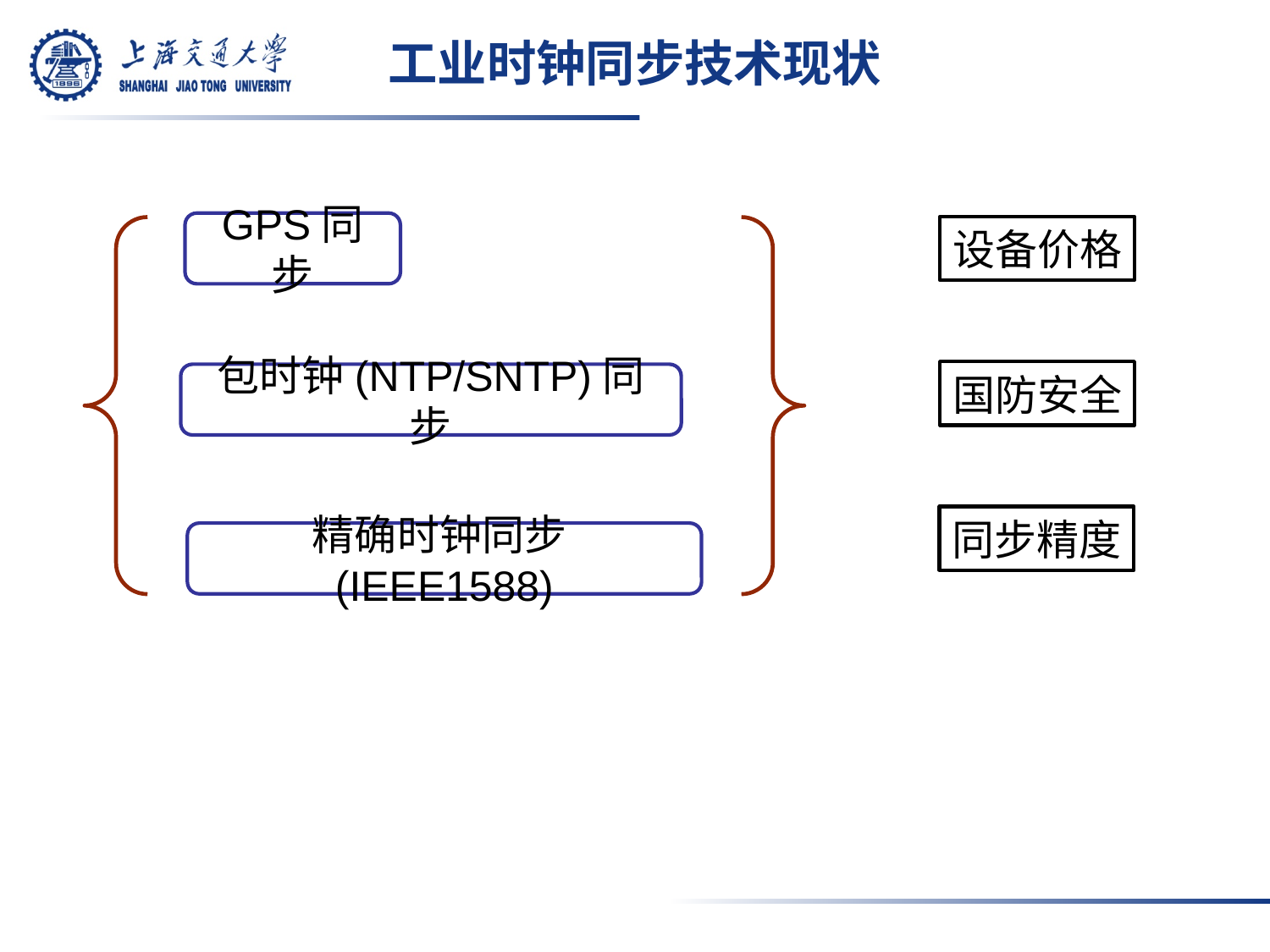

# 工业时钟同步技术现状
GPS同步
设备价格

国防安全
包时钟(NTP/SNTP)同步
同步精度
精确时钟同步(IEEE1588)